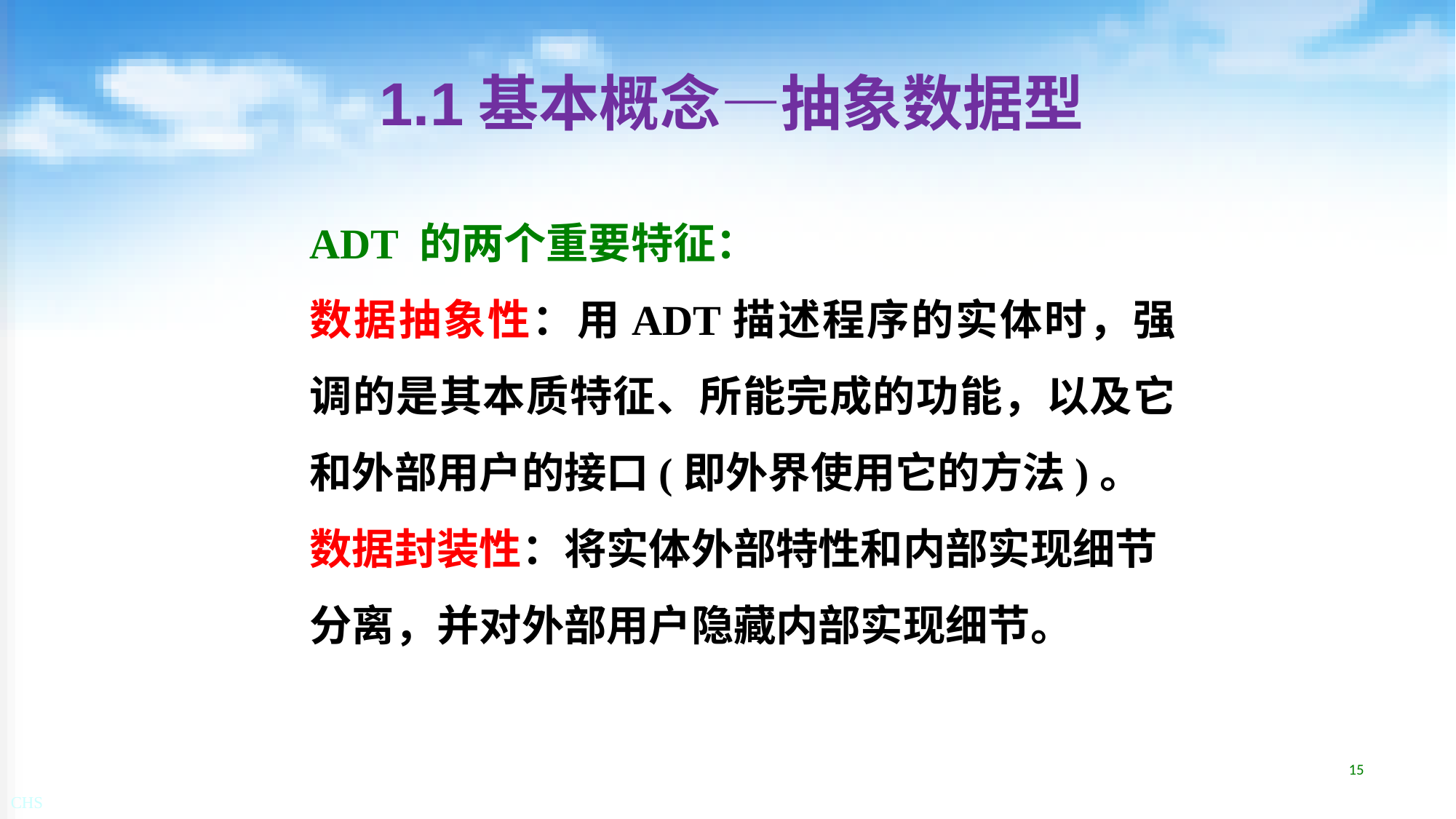

# 1.1基本概念—抽象数据型
ADT 的两个重要特征：
数据抽象性：用ADT描述程序的实体时，强调的是其本质特征、所能完成的功能，以及它和外部用户的接口(即外界使用它的方法)。
数据封装性：将实体外部特性和内部实现细节分离，并对外部用户隐藏内部实现细节。
15